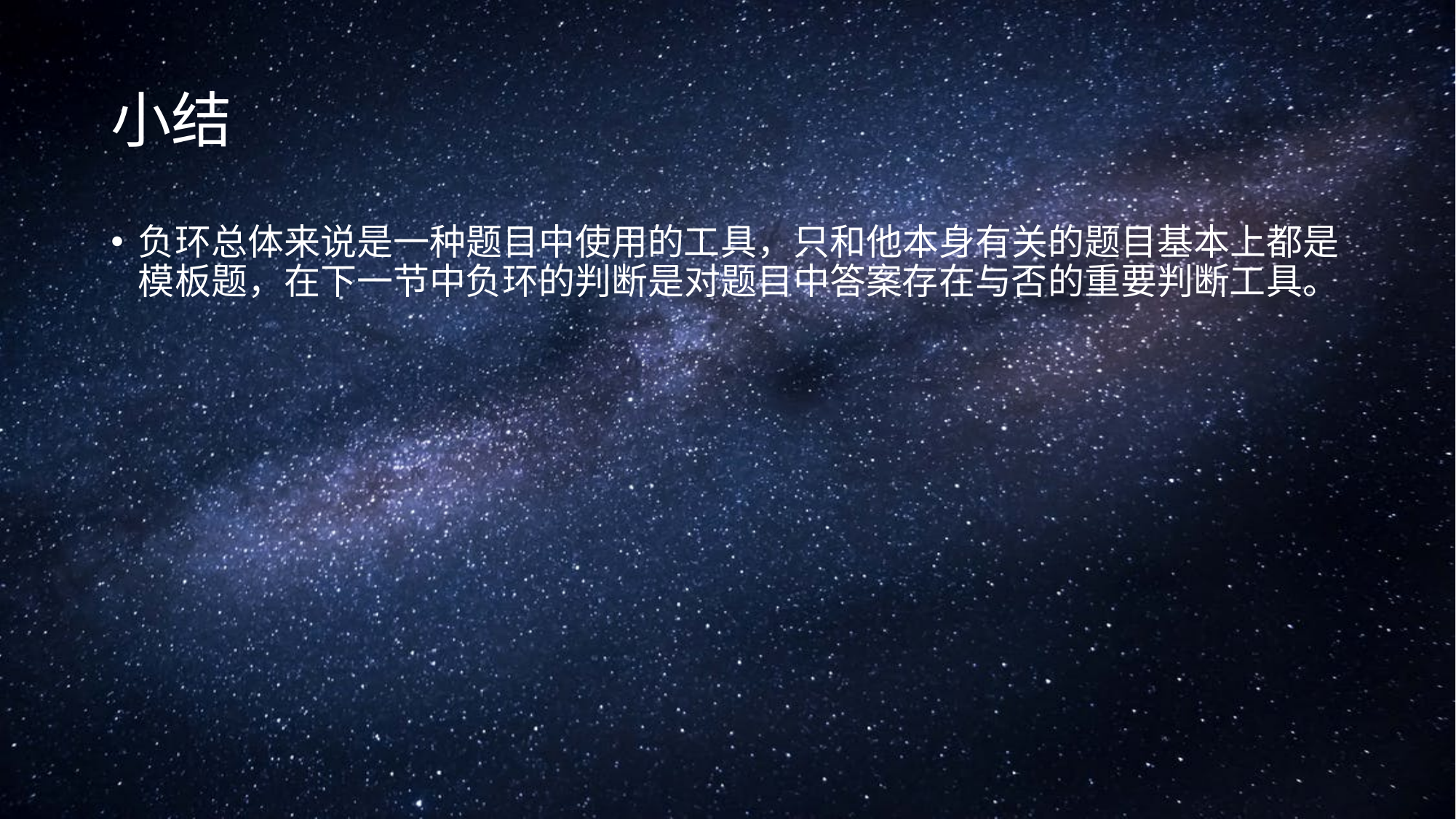

# 小结
负环总体来说是一种题目中使用的工具，只和他本身有关的题目基本上都是模板题，在下一节中负环的判断是对题目中答案存在与否的重要判断工具。